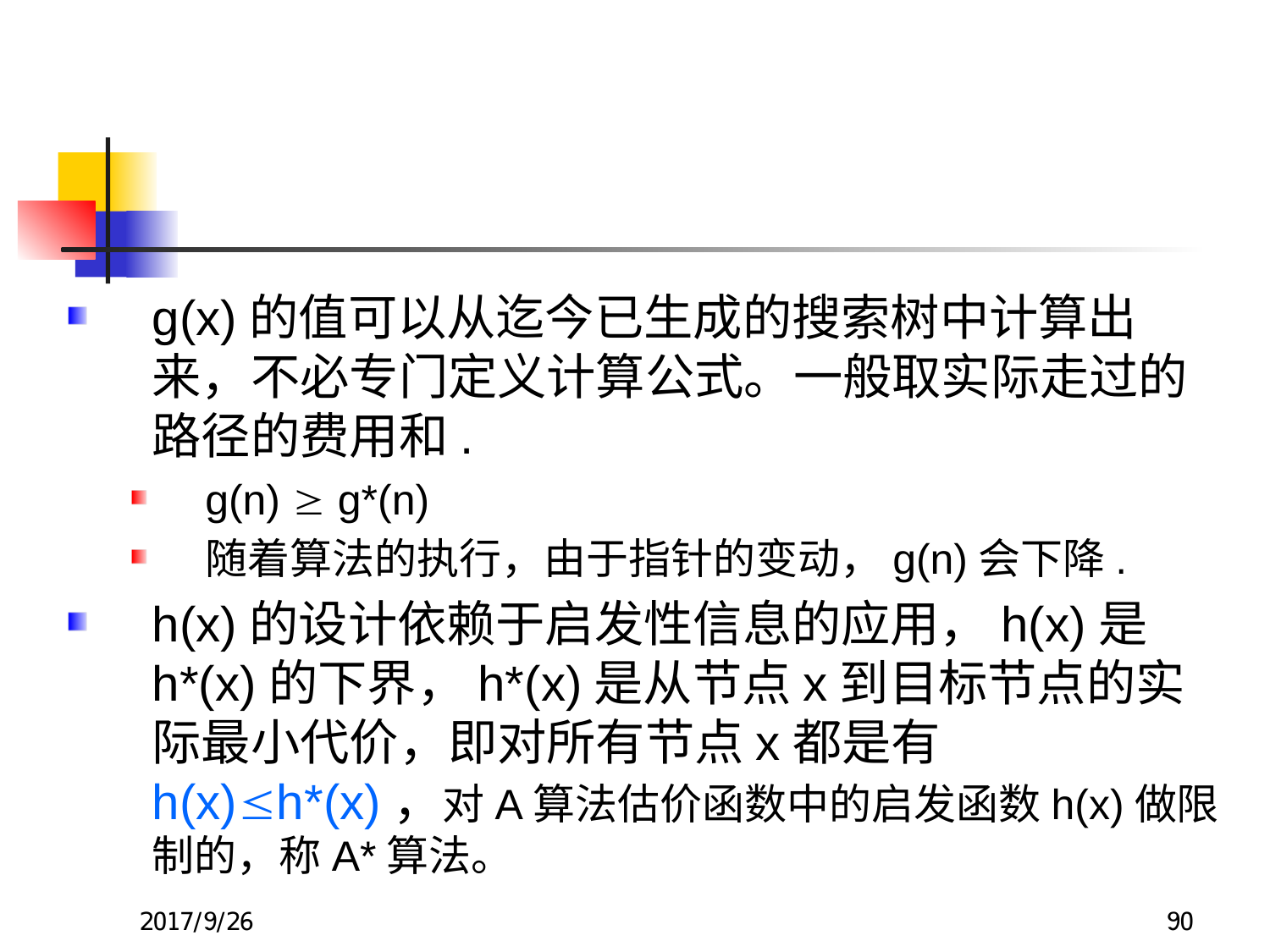

#
g(x)的值可以从迄今已生成的搜索树中计算出来，不必专门定义计算公式。一般取实际走过的路径的费用和.
g(n) ≥ g*(n)
随着算法的执行，由于指针的变动，g(n)会下降.
h(x)的设计依赖于启发性信息的应用，h(x)是h*(x)的下界，h*(x)是从节点x到目标节点的实际最小代价，即对所有节点x都是有h(x)≤h*(x)，对A算法估价函数中的启发函数h(x)做限制的，称A*算法。
2017/9/26
90